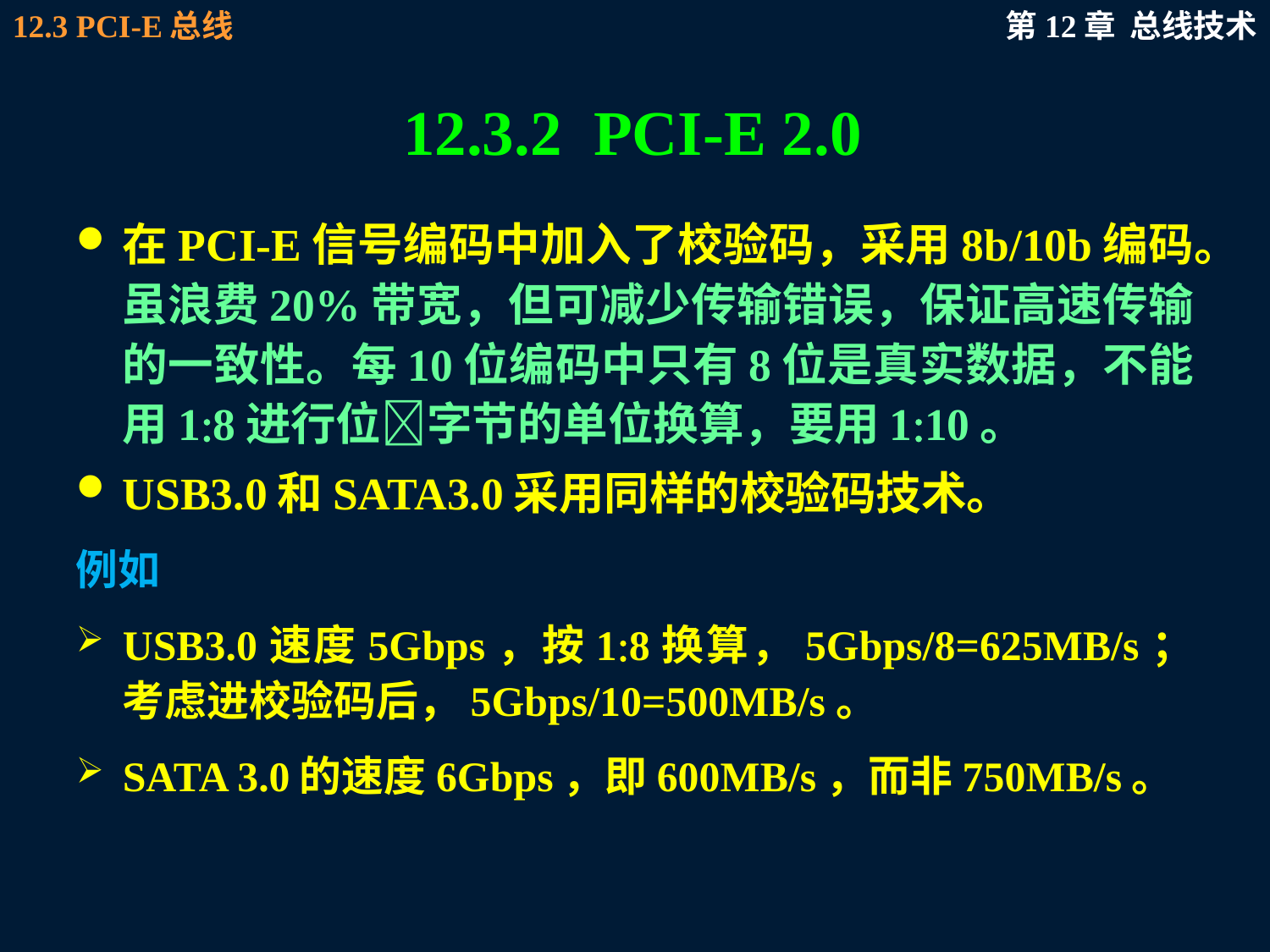

# 12.3.2  PCI-E 2.0
在PCI-E信号编码中加入了校验码，采用8b/10b编码。虽浪费20%带宽，但可减少传输错误，保证高速传输的一致性。每10位编码中只有8位是真实数据，不能用1:8进行位−字节的单位换算，要用1:10。
USB3.0和SATA3.0采用同样的校验码技术。
例如
USB3.0速度5Gbps，按1:8换算，5Gbps/8=625MB/s；考虑进校验码后，5Gbps/10=500MB/s。
SATA 3.0的速度6Gbps，即600MB/s，而非750MB/s。